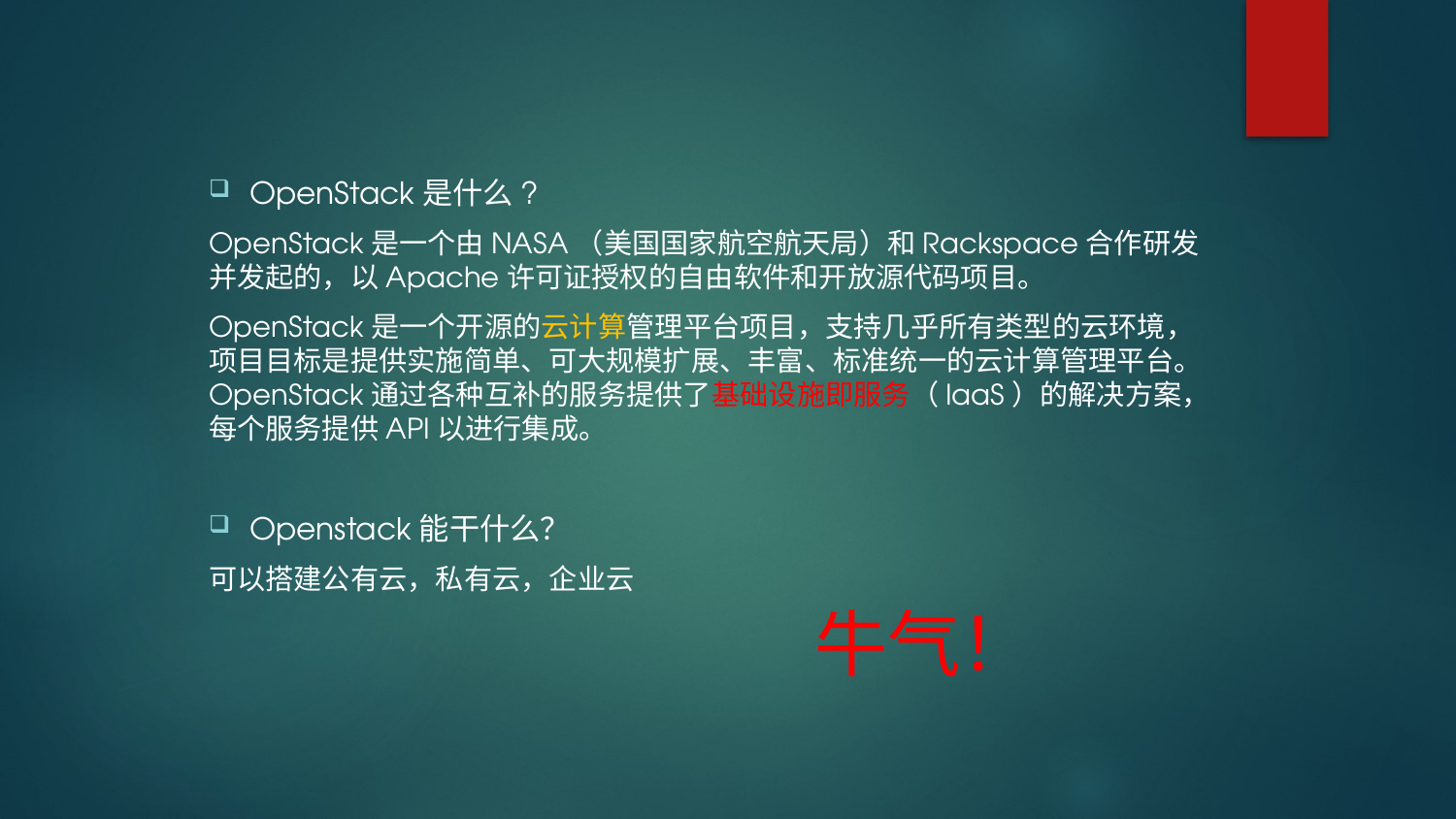

OpenStack是什么?
OpenStack是一个由NASA（美国国家航空航天局）和Rackspace合作研发并发起的，以Apache许可证授权的自由软件和开放源代码项目。
OpenStack是一个开源的云计算管理平台项目，支持几乎所有类型的云环境，项目目标是提供实施简单、可大规模扩展、丰富、标准统一的云计算管理平台。OpenStack通过各种互补的服务提供了基础设施即服务（IaaS）的解决方案，每个服务提供API以进行集成。

Openstack能干什么？
可以搭建公有云，私有云，企业云

牛气！